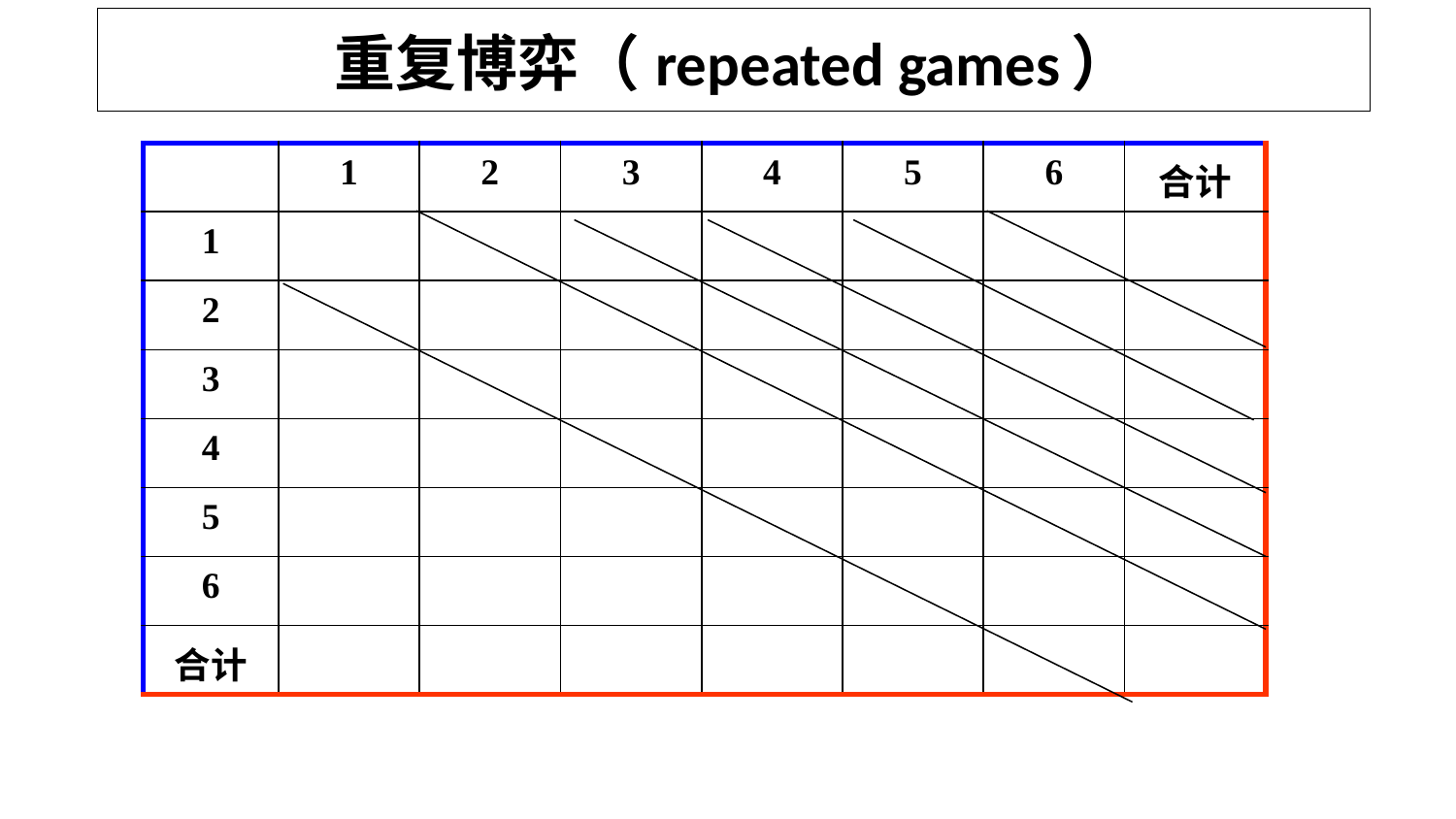

# 重复博弈（repeated games）
|  | 1 | 2 | 3 | 4 | 5 | 6 | 合计 |
| --- | --- | --- | --- | --- | --- | --- | --- |
| 1 |  |  |  |  |  |  |  |
| 2 |  |  |  |  |  |  |  |
| 3 |  |  |  |  |  |  |  |
| 4 |  |  |  |  |  |  |  |
| 5 |  |  |  |  |  |  |  |
| 6 |  |  |  |  |  |  |  |
| 合计 |  |  |  |  |  |  |  |